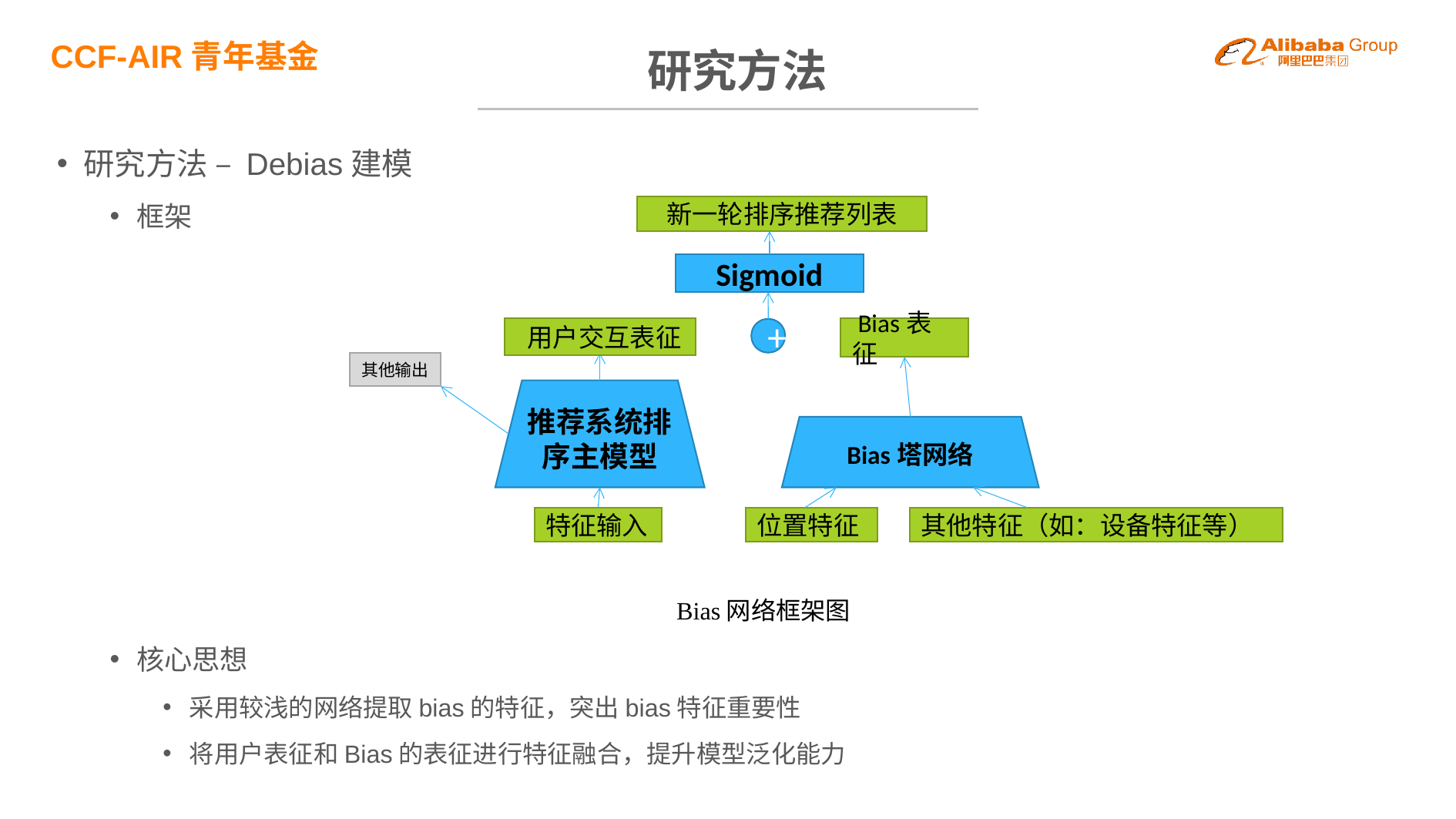

BBAAD9C20180234D78E509342D30B68042B9B2091AC58B80A1D98F3CB1E32B745B46B2386164DB0F22492E08C84624EC2D0921AAA1D0EBB11B5EC254370E25D524FE053D7C25E687A49429D76ED243B22E22E5817C4904A6A8CEB19A51160C68DC162490BEB
# 研究方法
研究方法 – Debias建模
框架

Bias网络框架图
核心思想
采用较浅的网络提取bias的特征，突出bias特征重要性
将用户表征和Bias的表征进行特征融合，提升模型泛化能力

新一轮排序推荐列表
Sigmoid

 用户交互表征
 Bias表征
+
其他输出
推荐系统排序主模型
Bias塔网络
特征输入
位置特征
其他特征（如：设备特征等）